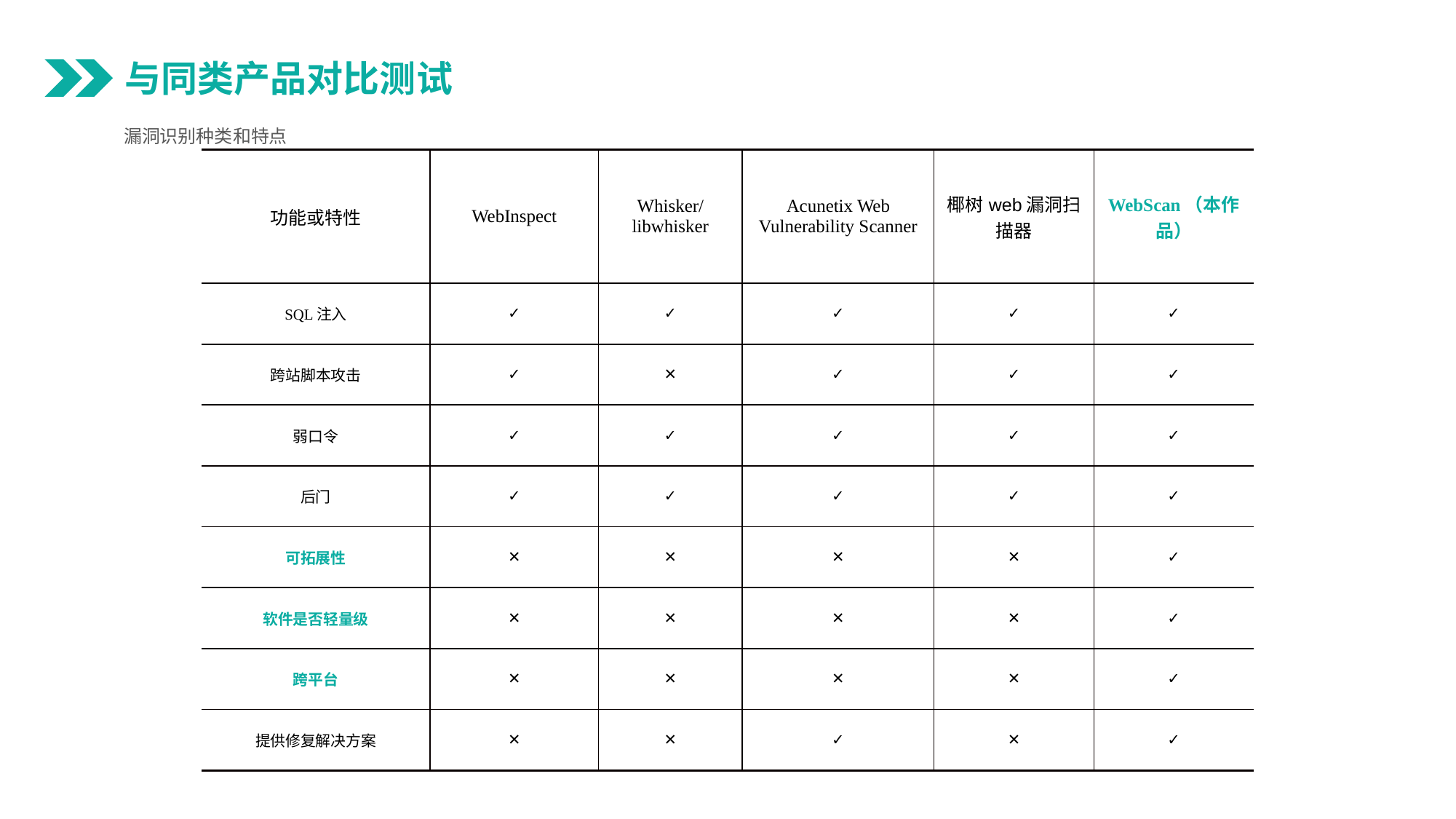

与同类产品对比测试

漏洞识别种类和特点
| 功能或特性 | WebInspect | Whisker/libwhisker | Acunetix Web Vulnerability Scanner | 椰树web漏洞扫描器 | WebScan（本作品） |
| --- | --- | --- | --- | --- | --- |
| SQL注入 | ✓ | ✓ | ✓ | ✓ | ✓ |
| 跨站脚本攻击 | ✓ | ✕ | ✓ | ✓ | ✓ |
| 弱口令 | ✓ | ✓ | ✓ | ✓ | ✓ |
| 后门 | ✓ | ✓ | ✓ | ✓ | ✓ |
| 可拓展性 | ✕ | ✕ | ✕ | ✕ | ✓ |
| 软件是否轻量级 | ✕ | ✕ | ✕ | ✕ | ✓ |
| 跨平台 | ✕ | ✕ | ✕ | ✕ | ✓ |
| 提供修复解决方案 | ✕ | ✕ | ✓ | ✕ | ✓ |

### Chart: 扫描所需时间(s)

| Category |
|---|